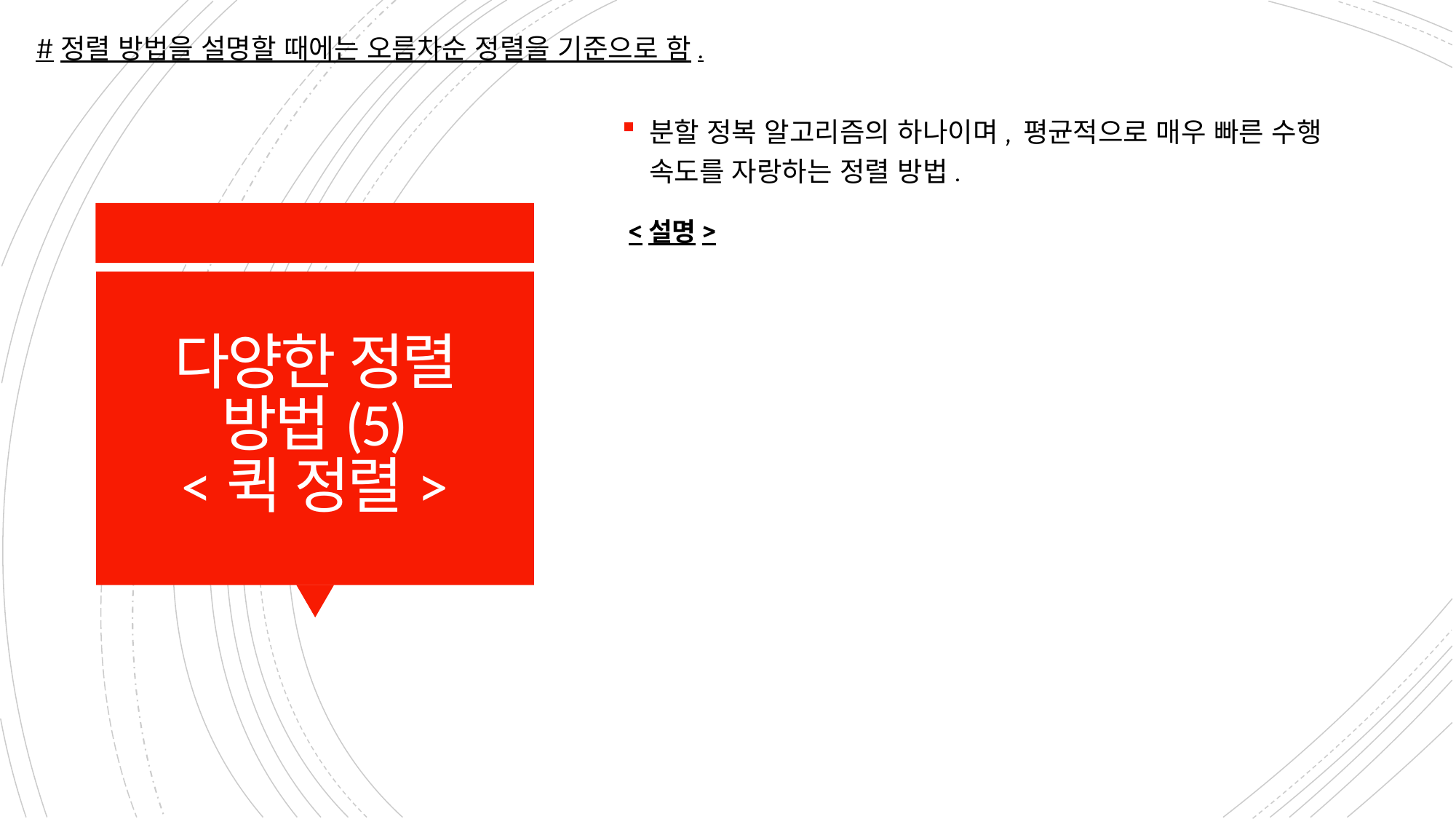

#정렬 방법을 설명할 때에는 오름차순 정렬을 기준으로 함.
분할 정복 알고리즘의 하나이며, 평균적으로 매우 빠른 수행 속도를 자랑하는 정렬 방법.
<설명>
# 다양한 정렬 방법(5) <퀵 정렬>